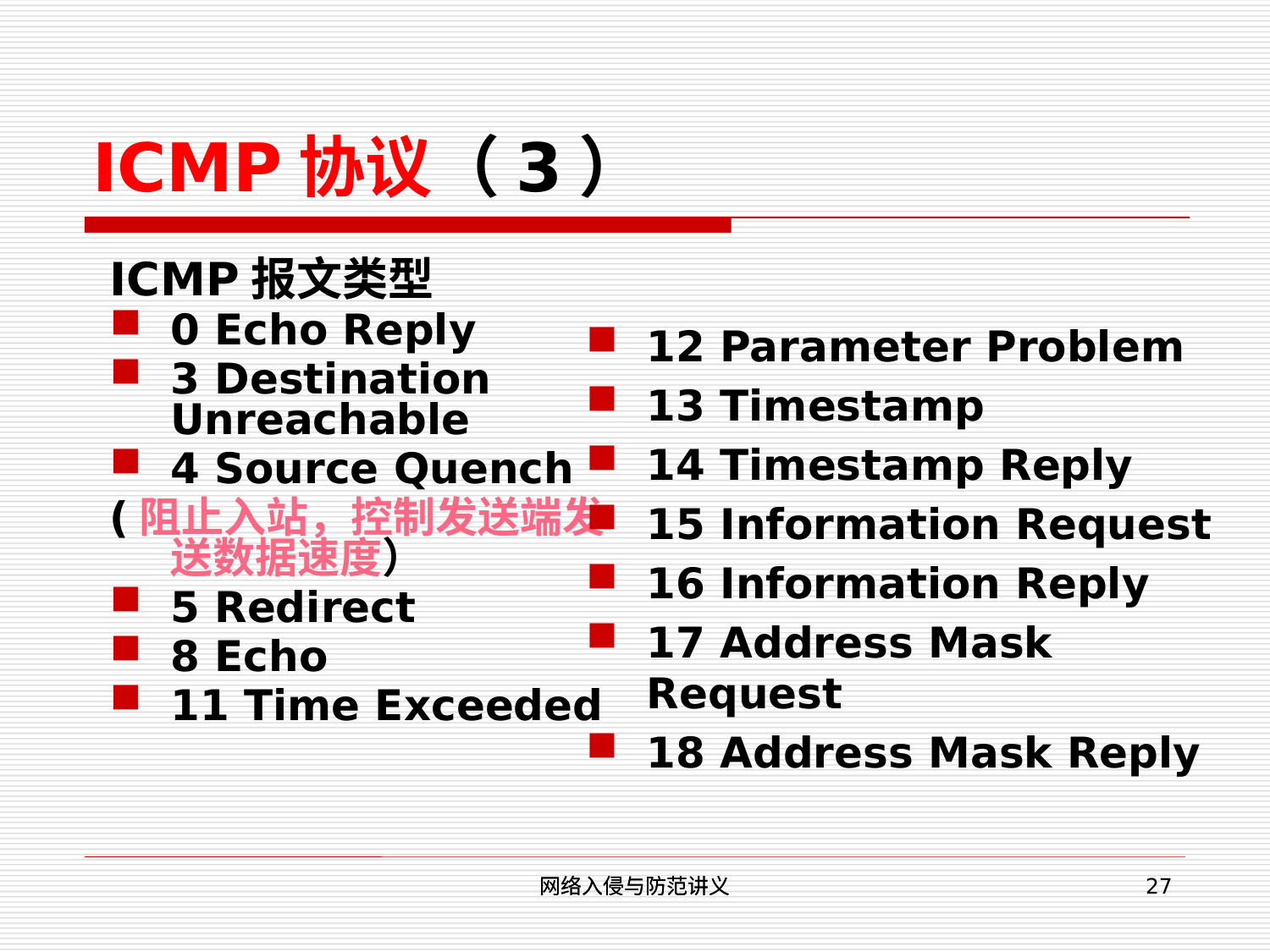

# ICMP协议（3）
	ICMP报文类型
0 Echo Reply
3 Destination Unreachable
4 Source Quench
(阻止入站，控制发送端发送数据速度）
5 Redirect
8 Echo
11 Time Exceeded

12 Parameter Problem
13 Timestamp
14 Timestamp Reply
15 Information Request
16 Information Reply
17 Address Mask Request
18 Address Mask Reply

网络入侵与防范讲义
网络入侵与防范讲义
27
27